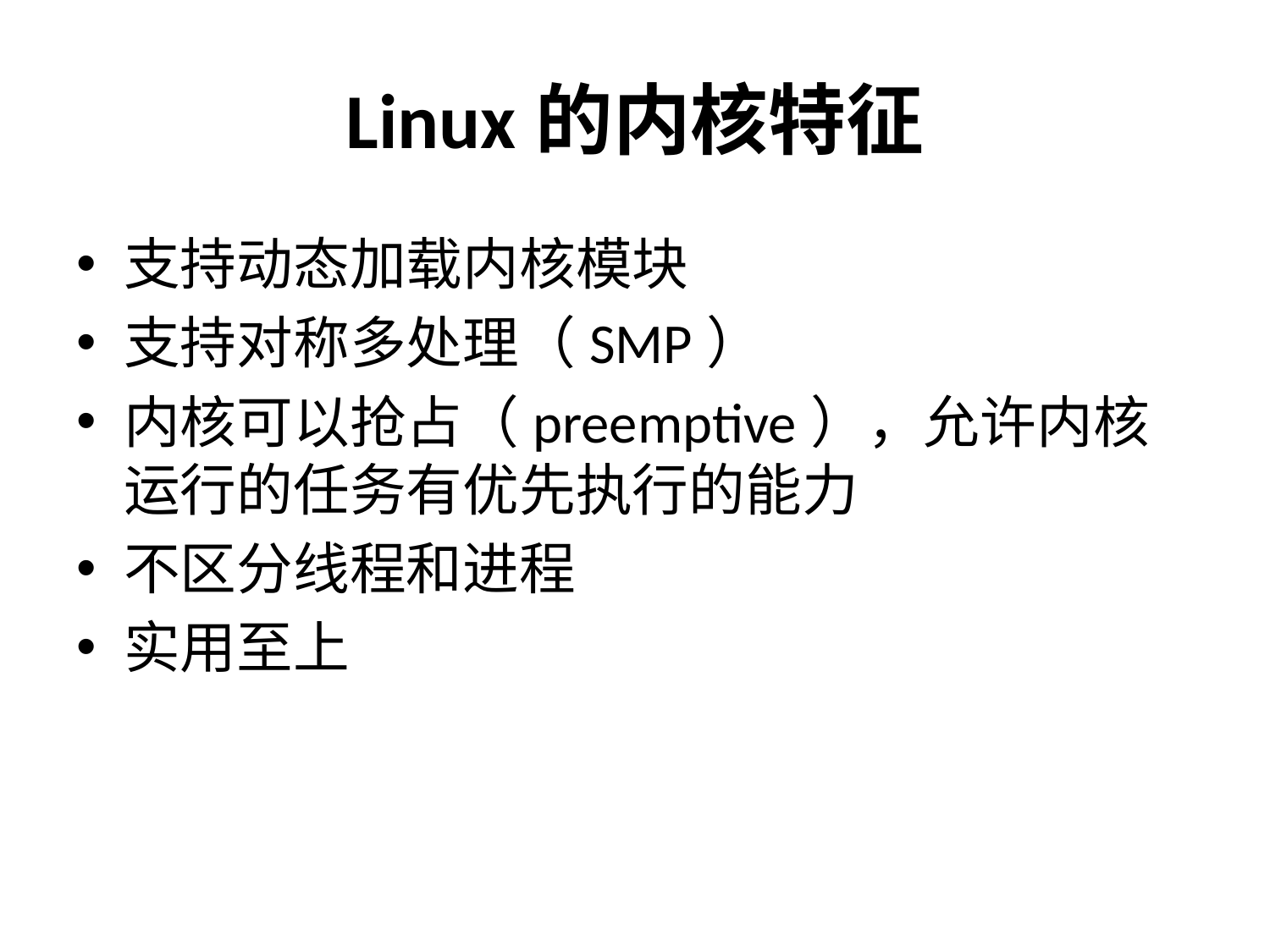

# Linux的内核特征
支持动态加载内核模块
支持对称多处理（SMP）
内核可以抢占（preemptive），允许内核运行的任务有优先执行的能力
不区分线程和进程
实用至上